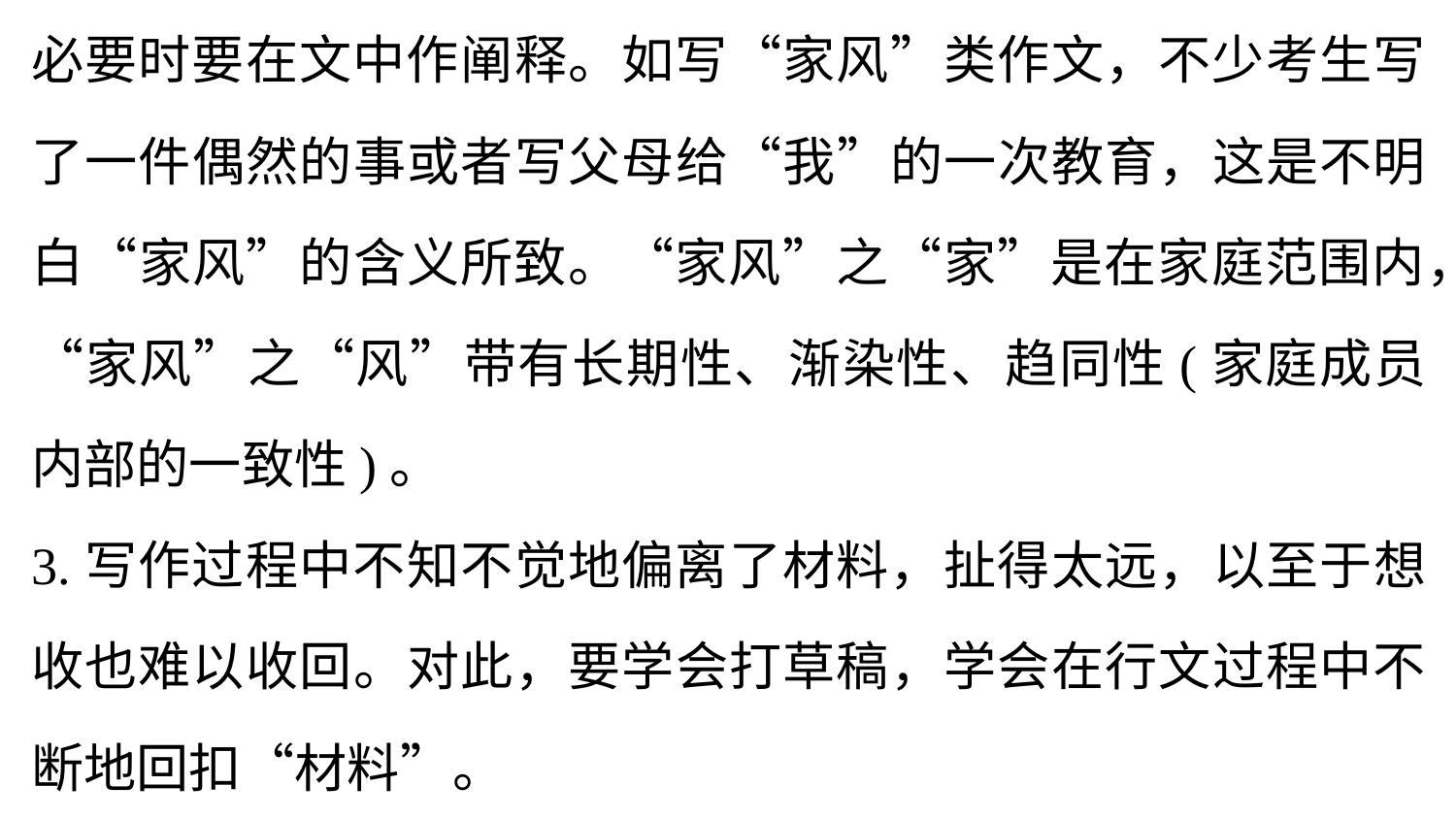

必要时要在文中作阐释。如写“家风”类作文，不少考生写了一件偶然的事或者写父母给“我”的一次教育，这是不明白“家风”的含义所致。“家风”之“家”是在家庭范围内，“家风”之“风”带有长期性、渐染性、趋同性(家庭成员内部的一致性)。
3.写作过程中不知不觉地偏离了材料，扯得太远，以至于想收也难以收回。对此，要学会打草稿，学会在行文过程中不断地回扣“材料”。